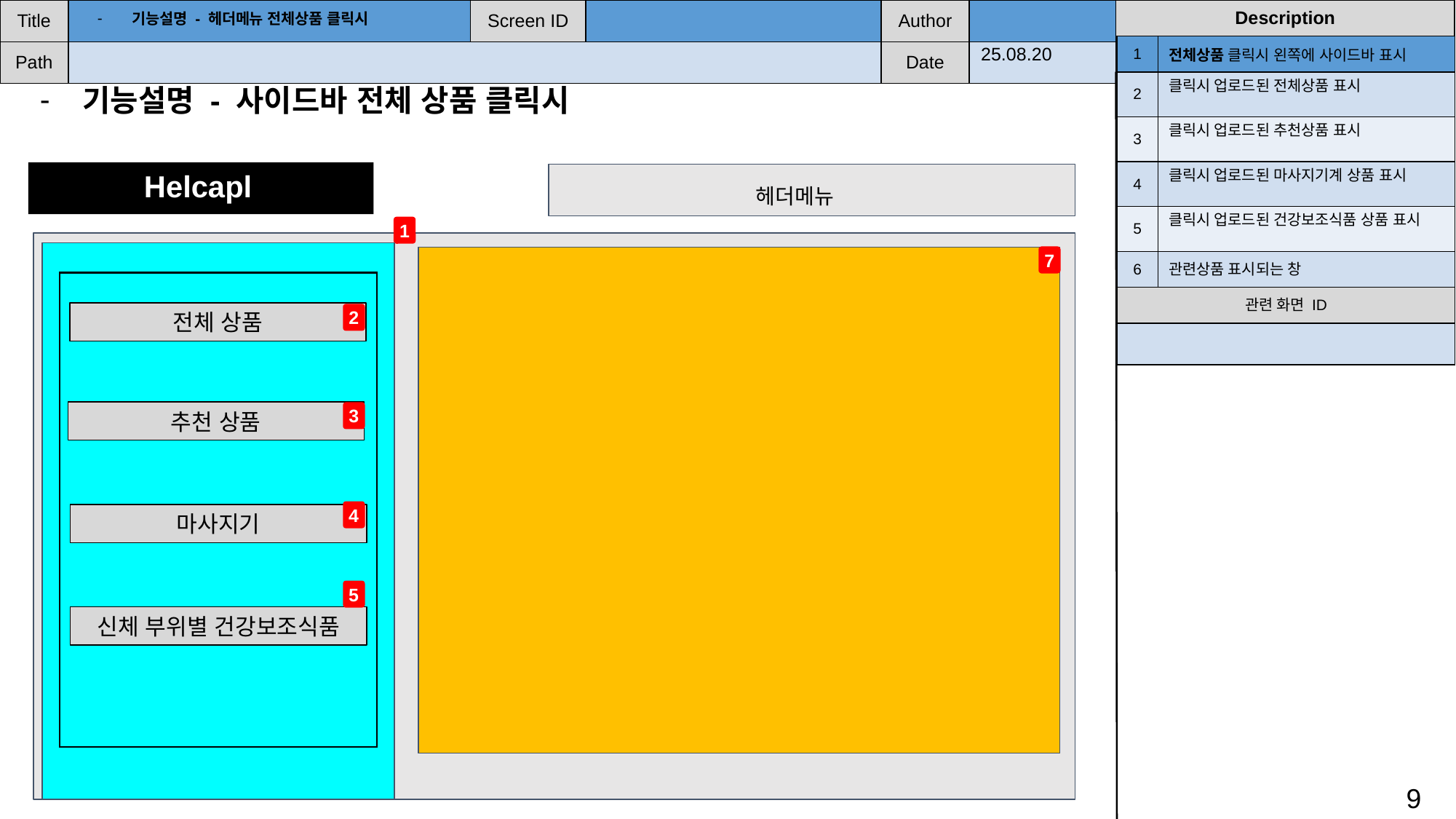

기능설명 - 헤더메뉴 전체상품 클릭시

| 1 | 전체상품 클릭시 왼쪽에 사이드바 표시 |
| --- | --- |
| 2 | 클릭시 업로드된 전체상품 표시 |
| 3 | 클릭시 업로드된 추천상품 표시 |
| 4 | 클릭시 업로드된 마사지기계 상품 표시 |
| 5 | 클릭시 업로드된 건강보조식품 상품 표시 |
| 6 | 관련상품 표시되는 창 |
| 관련 화면 ID |  |
|  |  |

25.08.20
기능설명 - 사이드바 전체 상품 클릭시
Helcapl
헬팡팡

헤더메뉴
1

7

전체 상품
2
추천 상품
3
4
마사지기
5
신체 부위별 건강보조식품